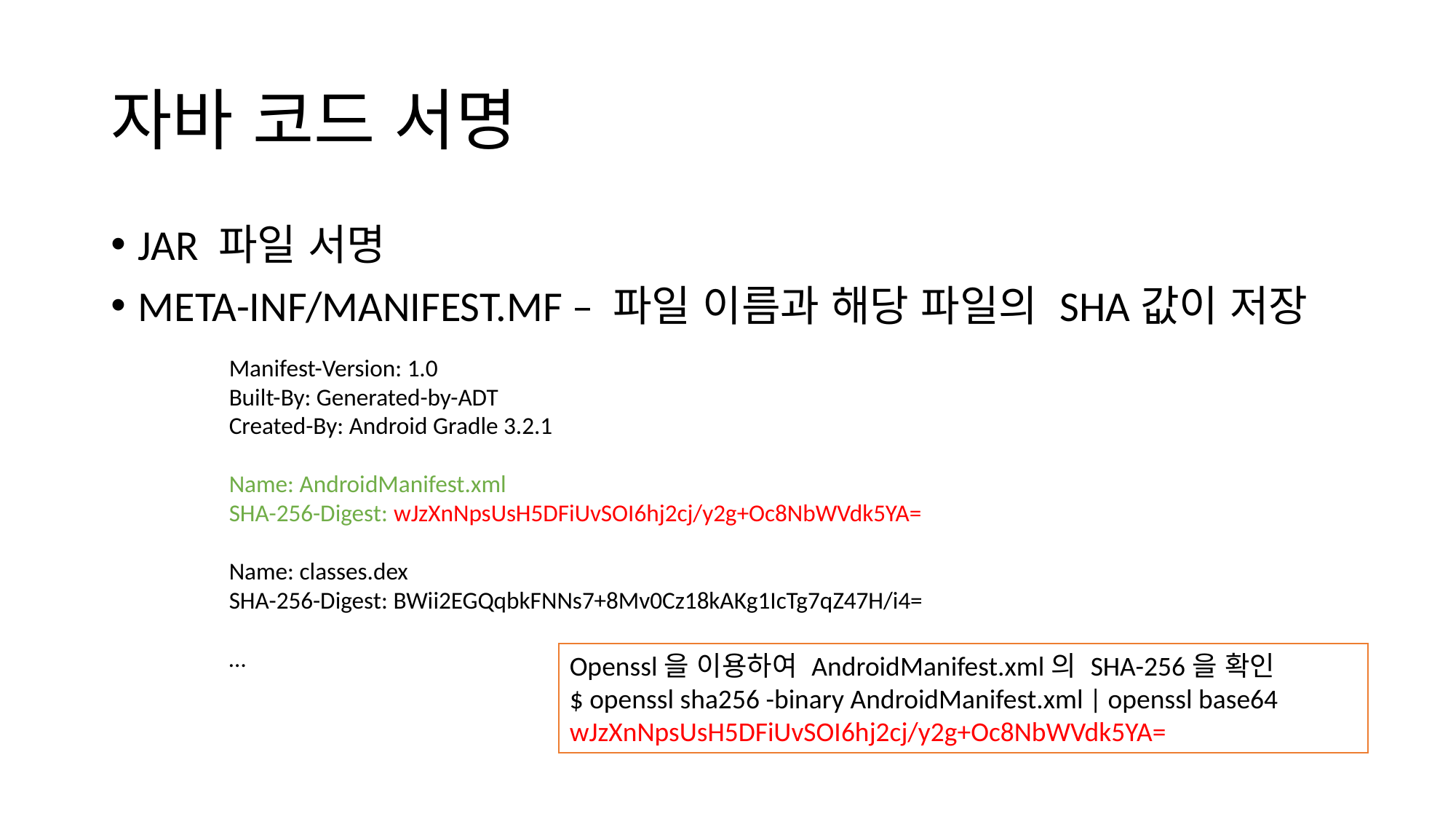

# 자바 코드 서명
JAR 파일 서명
META-INF/MANIFEST.MF – 파일 이름과 해당 파일의 SHA값이 저장

Manifest-Version: 1.0
Built-By: Generated-by-ADT
Created-By: Android Gradle 3.2.1

Name: AndroidManifest.xml
SHA-256-Digest: wJzXnNpsUsH5DFiUvSOI6hj2cj/y2g+Oc8NbWVdk5YA=

Name: classes.dex
SHA-256-Digest: BWii2EGQqbkFNNs7+8Mv0Cz18kAKg1IcTg7qZ47H/i4=

…
Openssl을 이용하여 AndroidManifest.xml의 SHA-256을 확인
$ openssl sha256 -binary AndroidManifest.xml | openssl base64
wJzXnNpsUsH5DFiUvSOI6hj2cj/y2g+Oc8NbWVdk5YA=